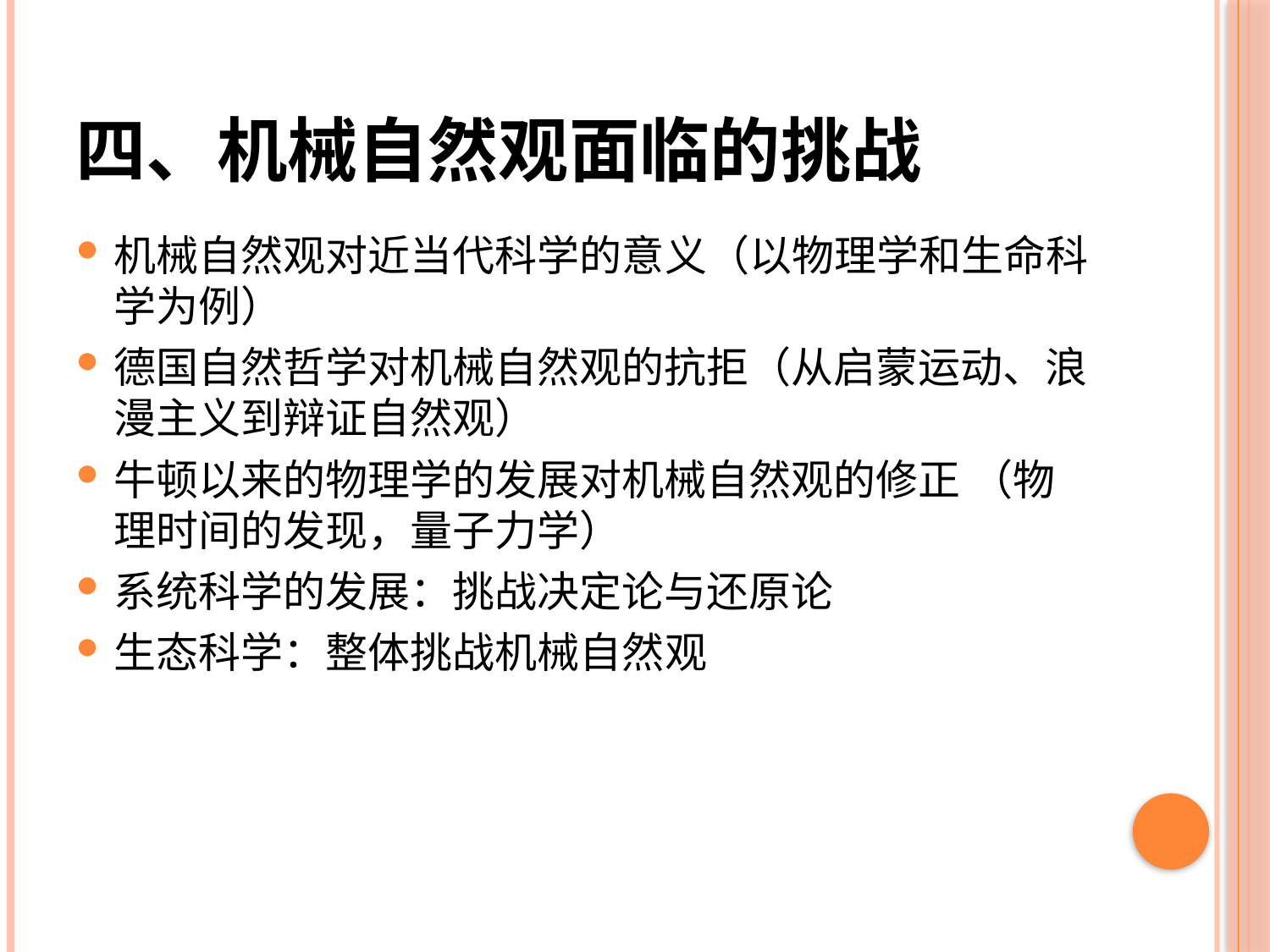

# 四、机械自然观面临的挑战
机械自然观对近当代科学的意义（以物理学和生命科学为例）
德国自然哲学对机械自然观的抗拒（从启蒙运动、浪漫主义到辩证自然观）
牛顿以来的物理学的发展对机械自然观的修正 （物理时间的发现，量子力学）
系统科学的发展：挑战决定论与还原论
生态科学：整体挑战机械自然观